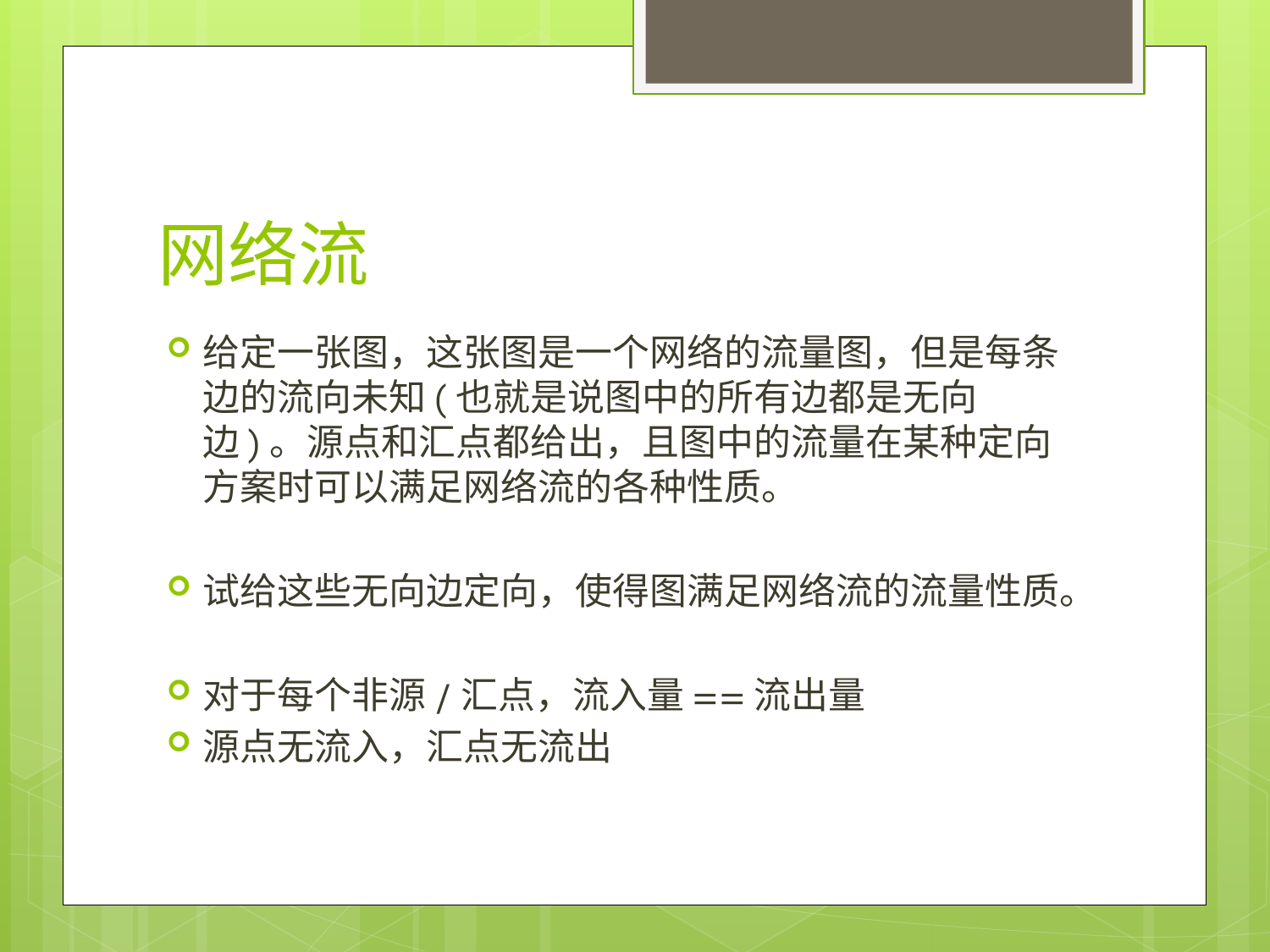

# 网络流
给定一张图，这张图是一个网络的流量图，但是每条边的流向未知(也就是说图中的所有边都是无向边)。源点和汇点都给出，且图中的流量在某种定向方案时可以满足网络流的各种性质。

试给这些无向边定向，使得图满足网络流的流量性质。

对于每个非源/汇点，流入量==流出量
源点无流入，汇点无流出